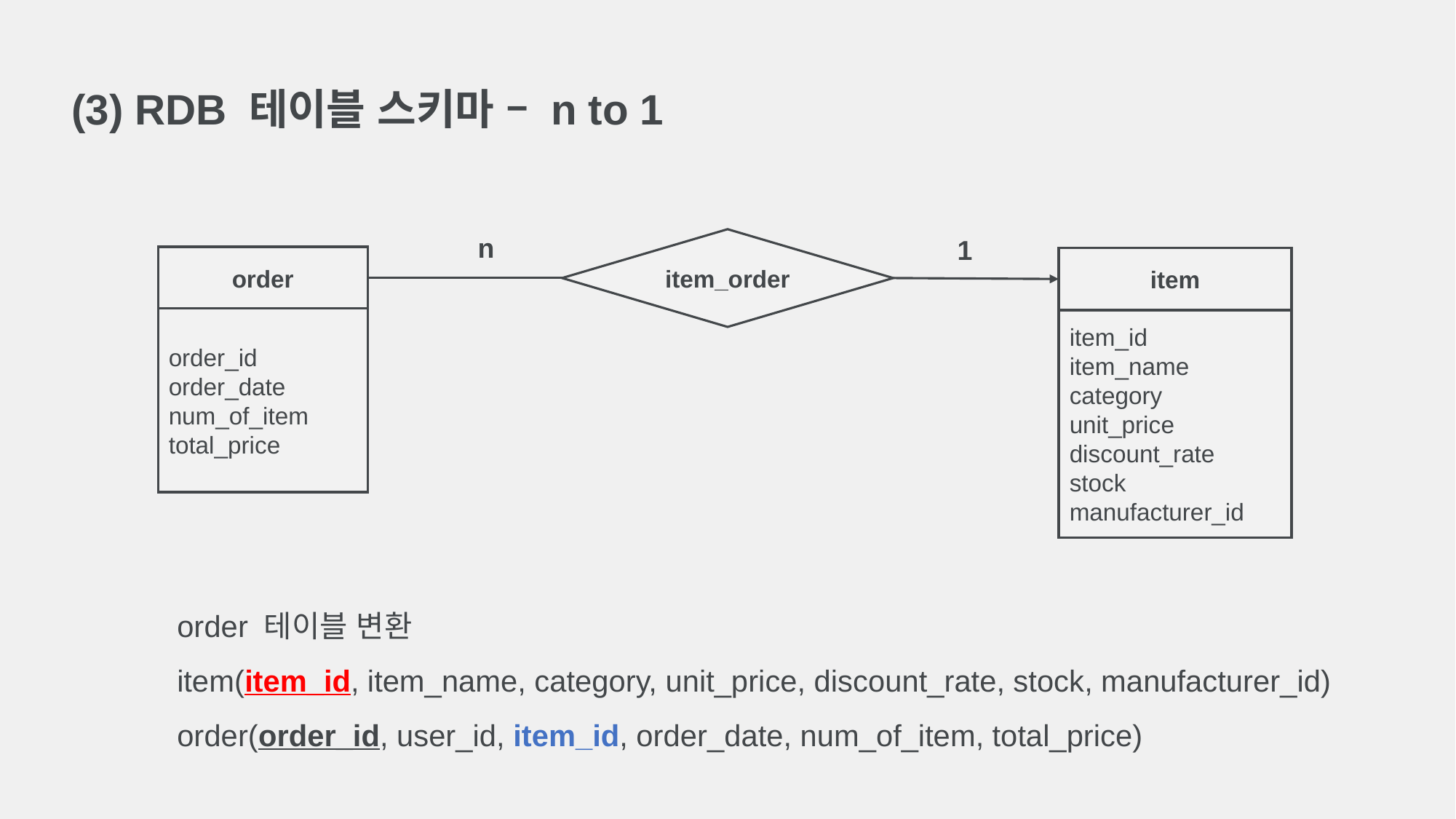

(3) RDB 테이블 스키마 – n to 1
n
1
item_order
order
order_id
order_date
num_of_item
total_price
item
item_id
item_name
category
unit_price
discount_rate
stock
manufacturer_id
order 테이블 변환
item(item_id, item_name, category, unit_price, discount_rate, stock, manufacturer_id)
order(order_id, user_id, item_id, order_date, num_of_item, total_price)